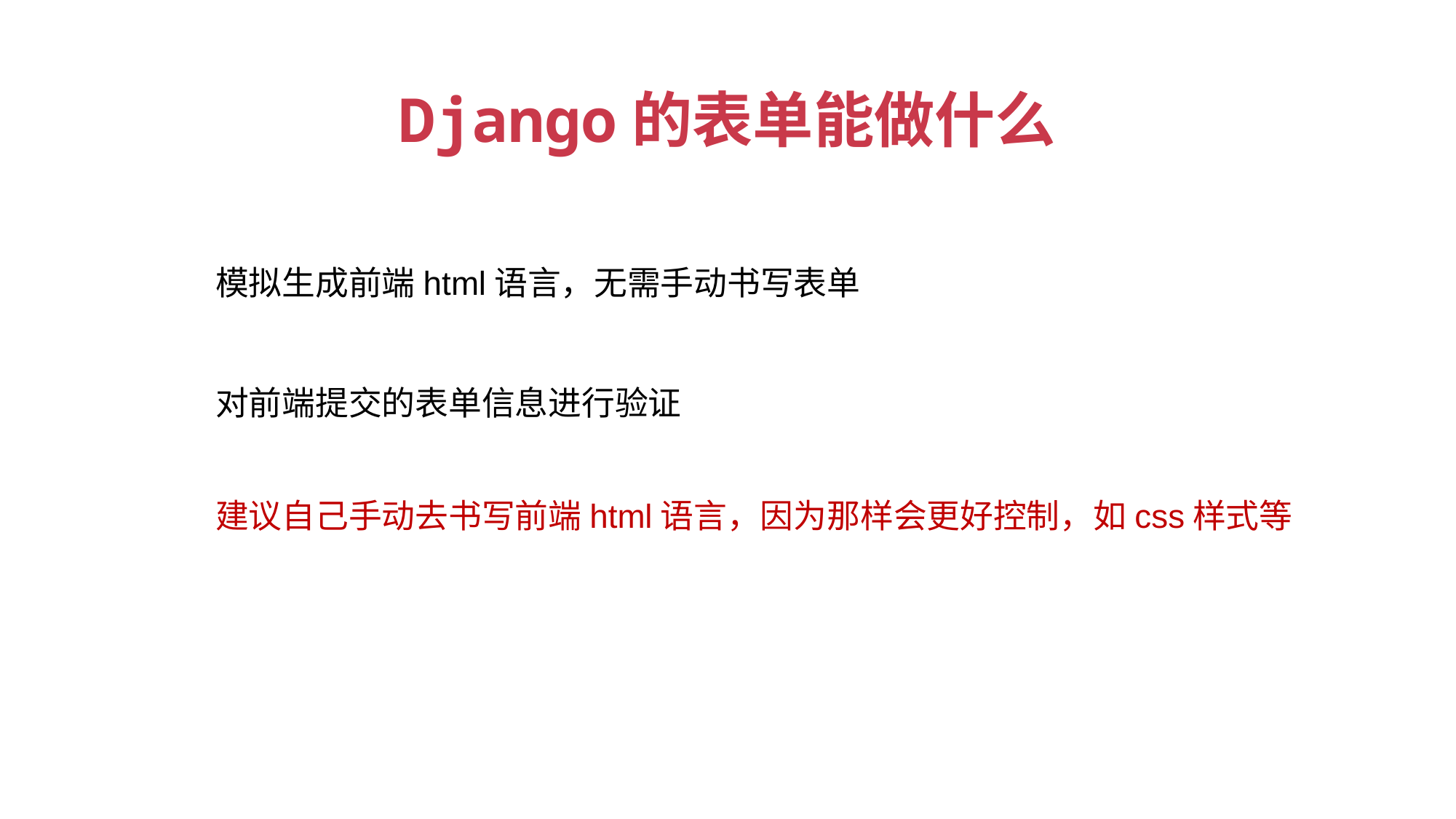

# Django的表单能做什么
模拟生成前端html语言，无需手动书写表单

对前端提交的表单信息进行验证

建议自己手动去书写前端html语言，因为那样会更好控制，如css样式等